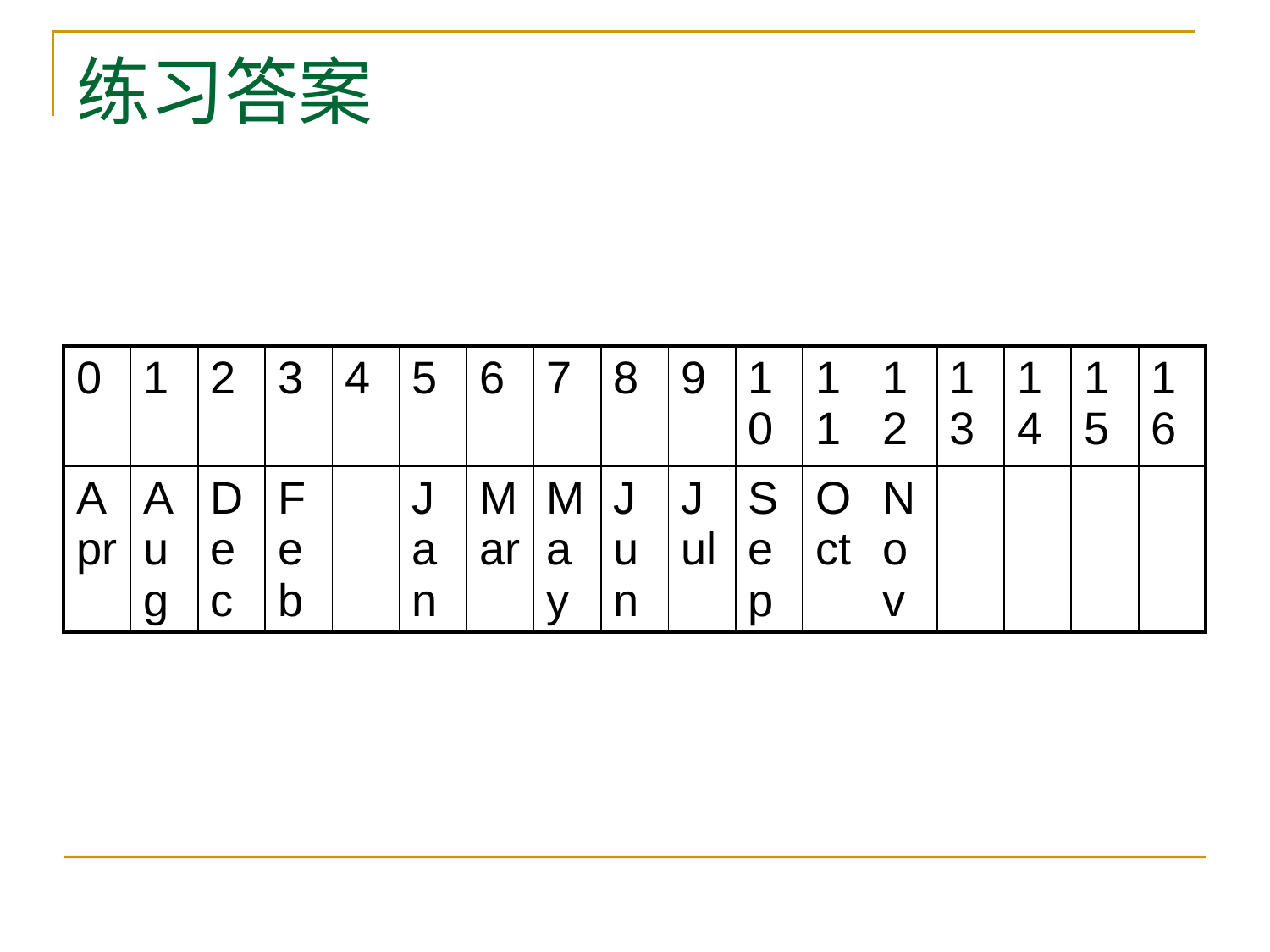

# 练习答案
| 0 | 1 | 2 | 3 | 4 | 5 | 6 | 7 | 8 | 9 | 10 | 11 | 12 | 13 | 14 | 15 | 16 |
| --- | --- | --- | --- | --- | --- | --- | --- | --- | --- | --- | --- | --- | --- | --- | --- | --- |
| Apr | Aug | Dec | Feb |  | Jan | Mar | May | Jun | Jul | Sep | Oct | Nov |  |  |  |  |